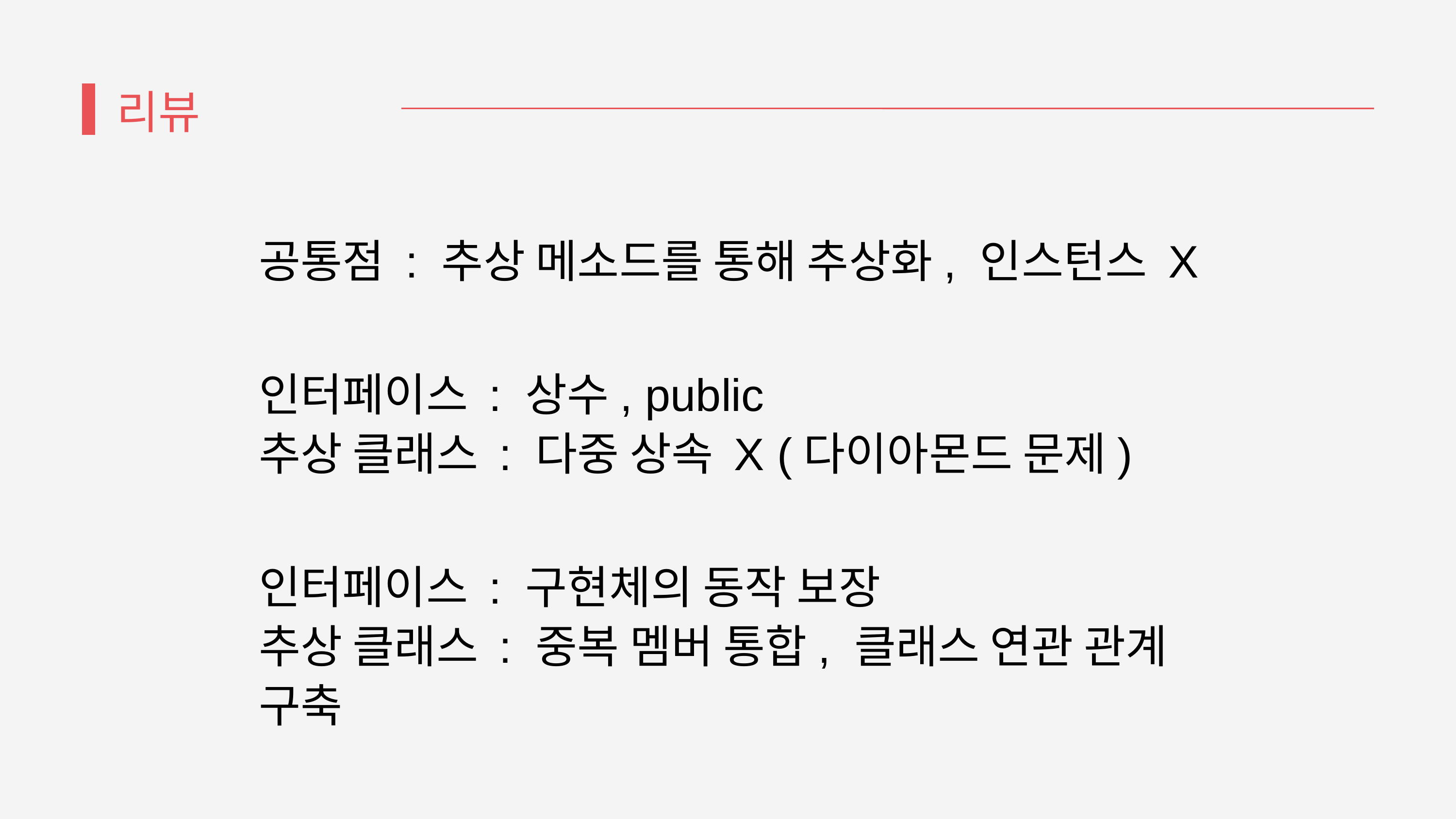

리뷰

공통점 : 추상 메소드를 통해 추상화, 인스턴스 X
인터페이스 : 상수, public
추상 클래스 : 다중 상속 X (다이아몬드 문제)
인터페이스 : 구현체의 동작 보장
추상 클래스 : 중복 멤버 통합, 클래스 연관 관계 구축